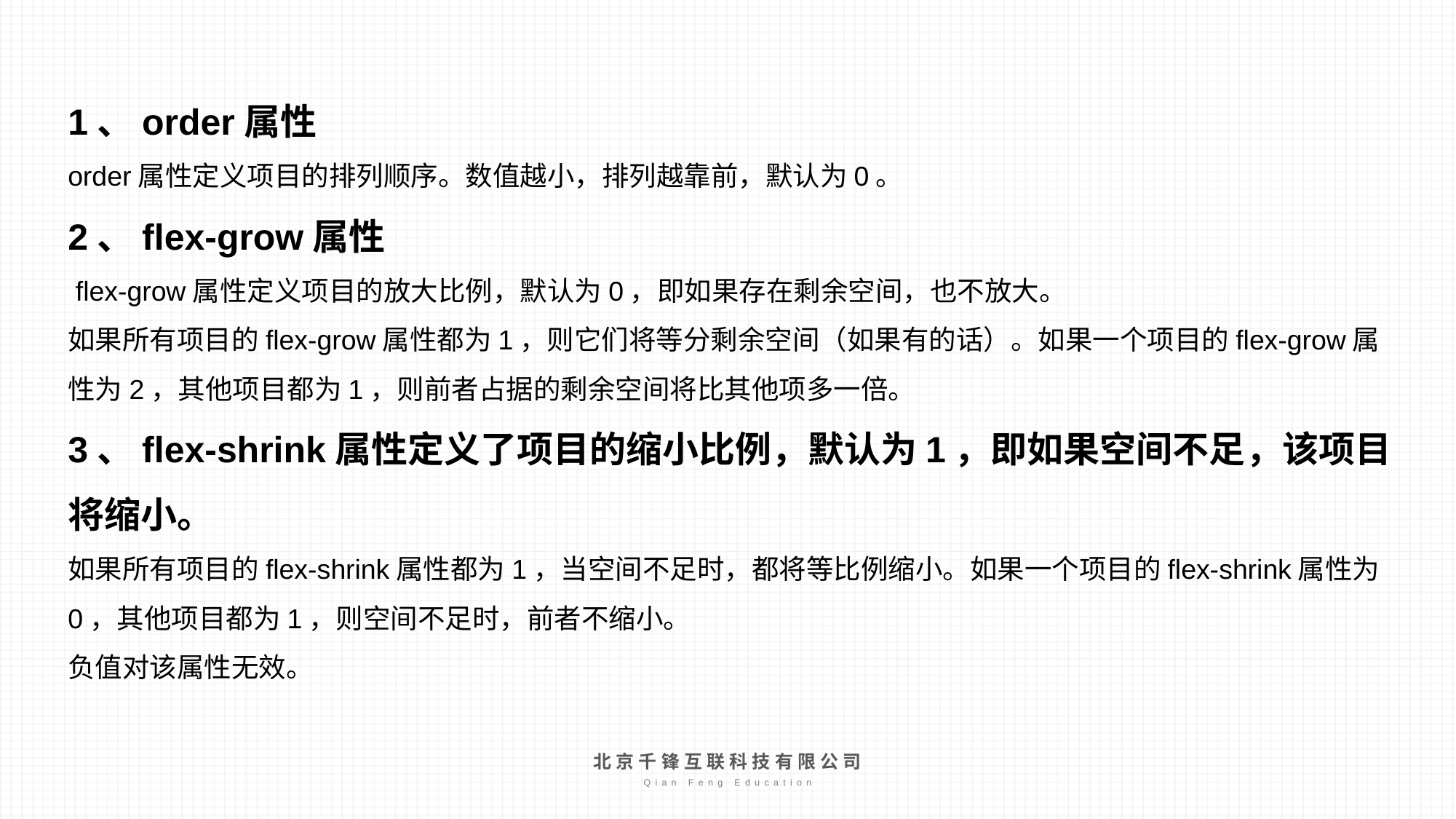

1、order属性
order属性定义项目的排列顺序。数值越小，排列越靠前，默认为0。
2、flex-grow属性
 flex-grow属性定义项目的放大比例，默认为0，即如果存在剩余空间，也不放大。
如果所有项目的flex-grow属性都为1，则它们将等分剩余空间（如果有的话）。如果一个项目的flex-grow属性为2，其他项目都为1，则前者占据的剩余空间将比其他项多一倍。
3、flex-shrink属性定义了项目的缩小比例，默认为1，即如果空间不足，该项目将缩小。
如果所有项目的flex-shrink属性都为1，当空间不足时，都将等比例缩小。如果一个项目的flex-shrink属性为0，其他项目都为1，则空间不足时，前者不缩小。
负值对该属性无效。
北京千锋互联科技有限公司
Qian Feng Education